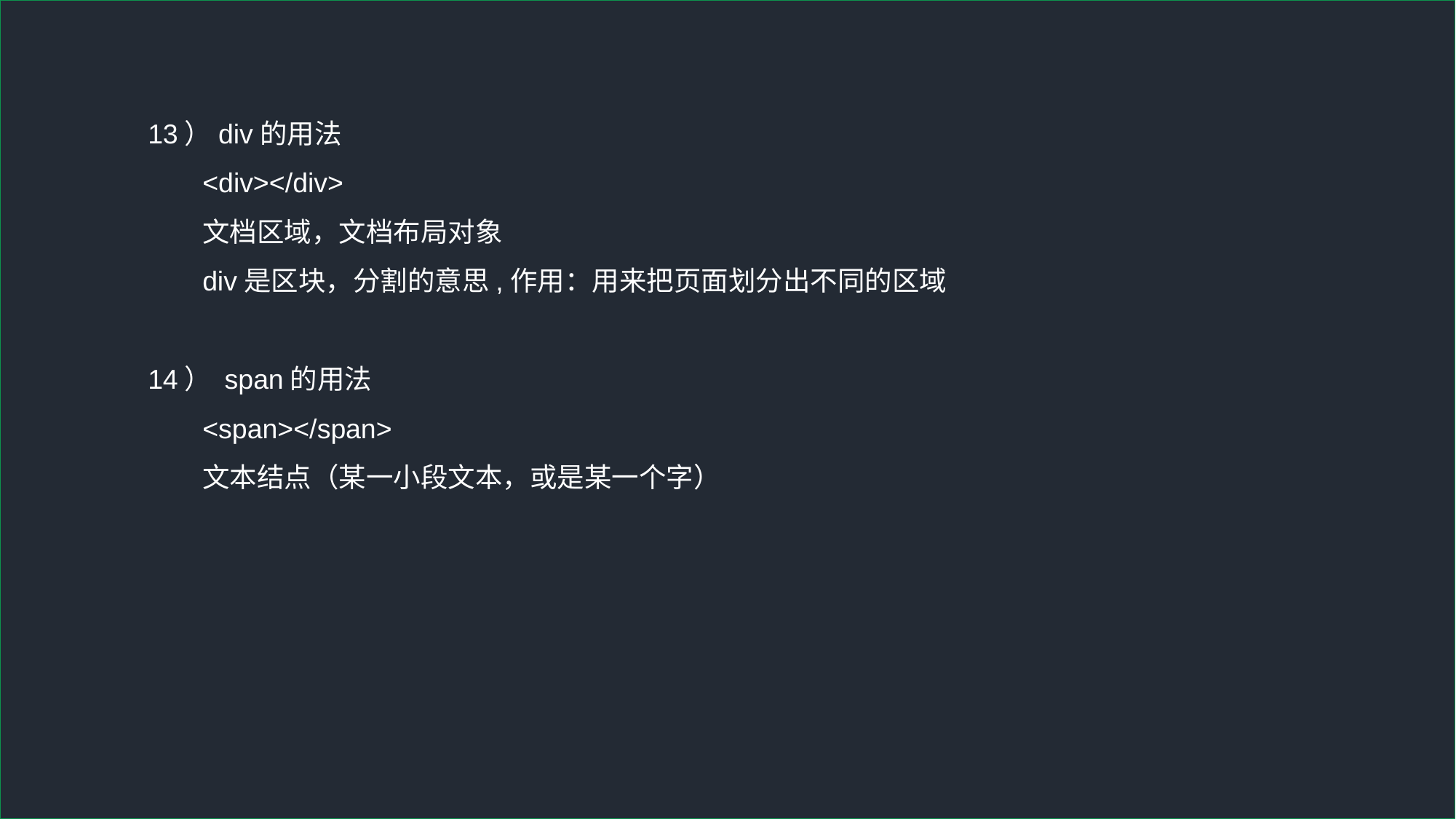

13）div的用法
<div></div>
文档区域，文档布局对象
div是区块，分割的意思,作用：用来把页面划分出不同的区域

14） span的用法
<span></span>
文本结点（某一小段文本，或是某一个字）
THANK  YOU